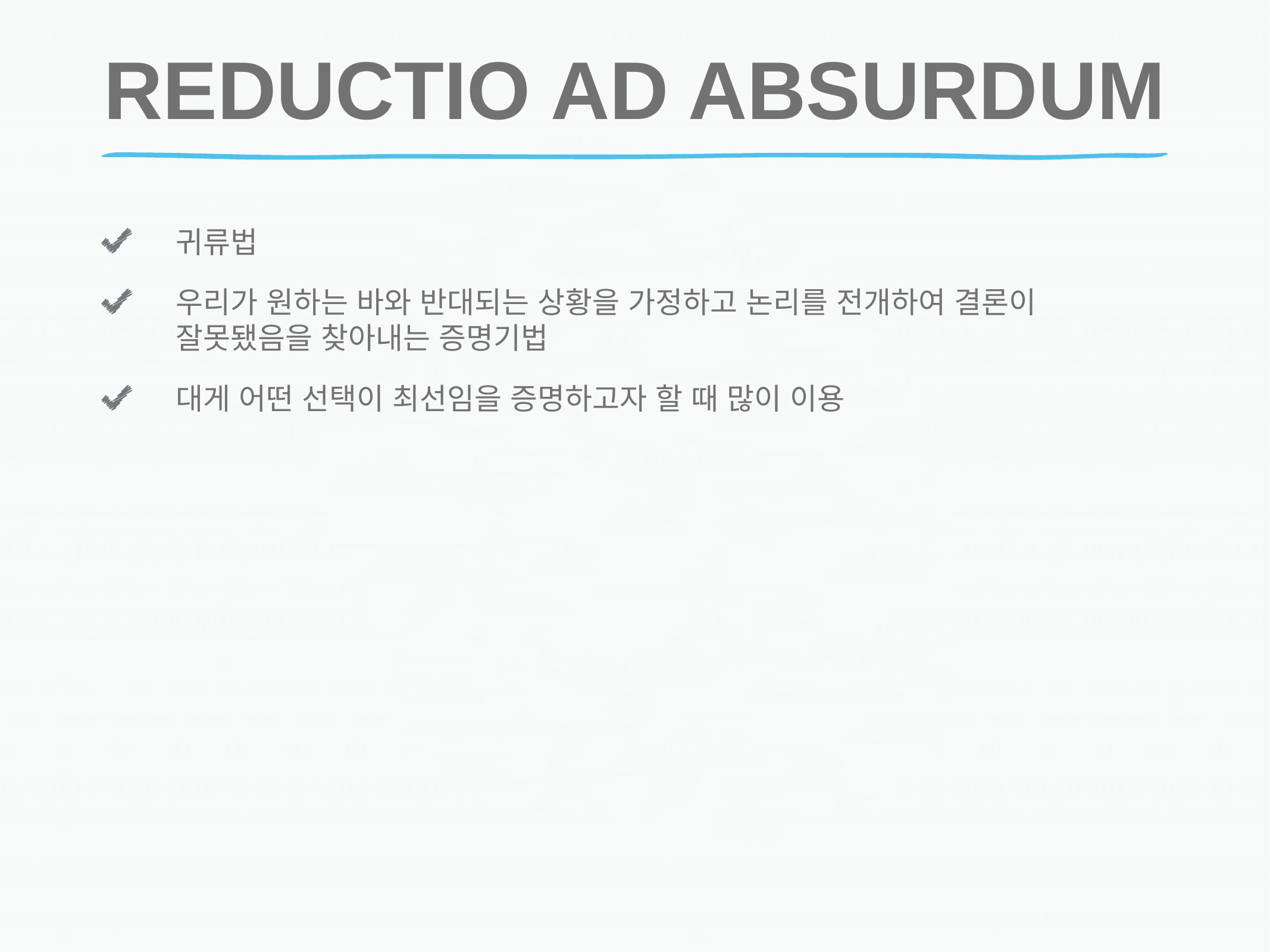

# Reductio ad absurdum
귀류법
우리가 원하는 바와 반대되는 상황을 가정하고 논리를 전개하여 결론이 잘못됐음을 찾아내는 증명기법
대게 어떤 선택이 최선임을 증명하고자 할 때 많이 이용